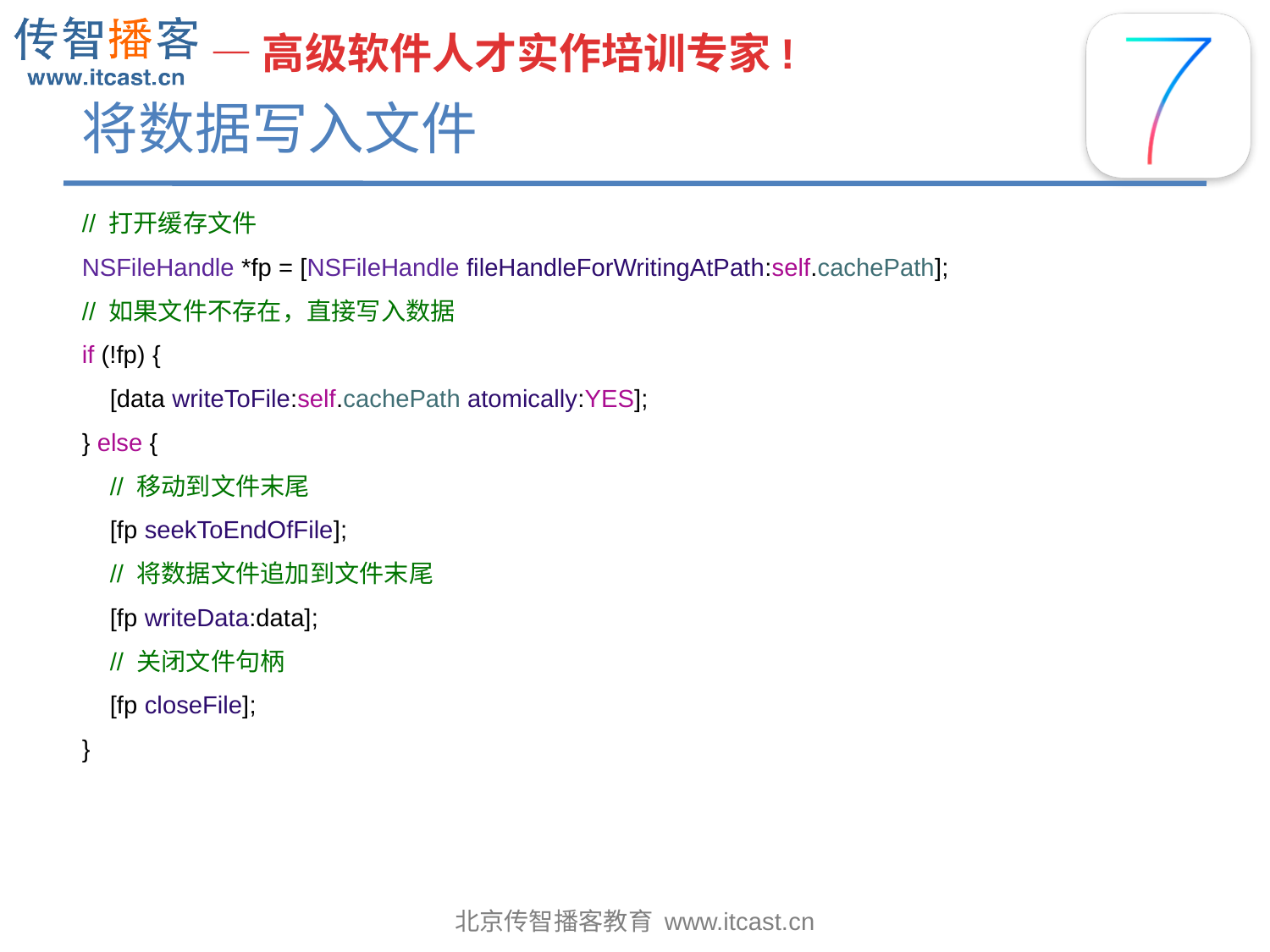

# 将数据写入文件
// 打开缓存文件
NSFileHandle *fp = [NSFileHandle fileHandleForWritingAtPath:self.cachePath];
// 如果文件不存在，直接写入数据
if (!fp) {
    [data writeToFile:self.cachePath atomically:YES];
} else {
    // 移动到文件末尾
    [fp seekToEndOfFile];
    // 将数据文件追加到文件末尾
    [fp writeData:data];
    // 关闭文件句柄
    [fp closeFile];
}